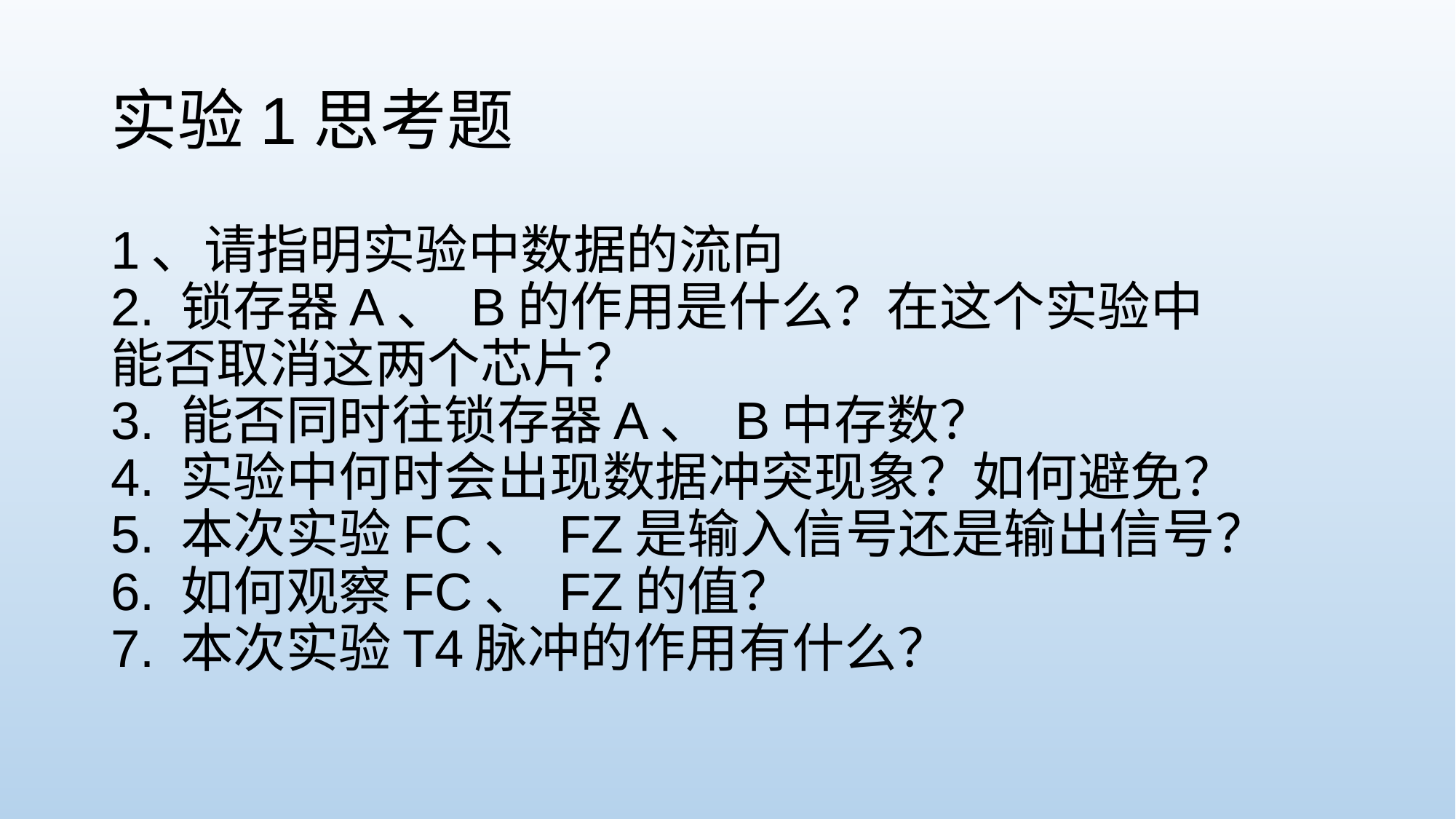

# 实验1思考题
1、请指明实验中数据的流向
2. 锁存器A、 B的作用是什么？在这个实验中
能否取消这两个芯片？
3. 能否同时往锁存器A、 B中存数？
4. 实验中何时会出现数据冲突现象？如何避免？
5. 本次实验FC、 FZ是输入信号还是输出信号？
6. 如何观察FC、 FZ的值？
7. 本次实验T4脉冲的作用有什么？